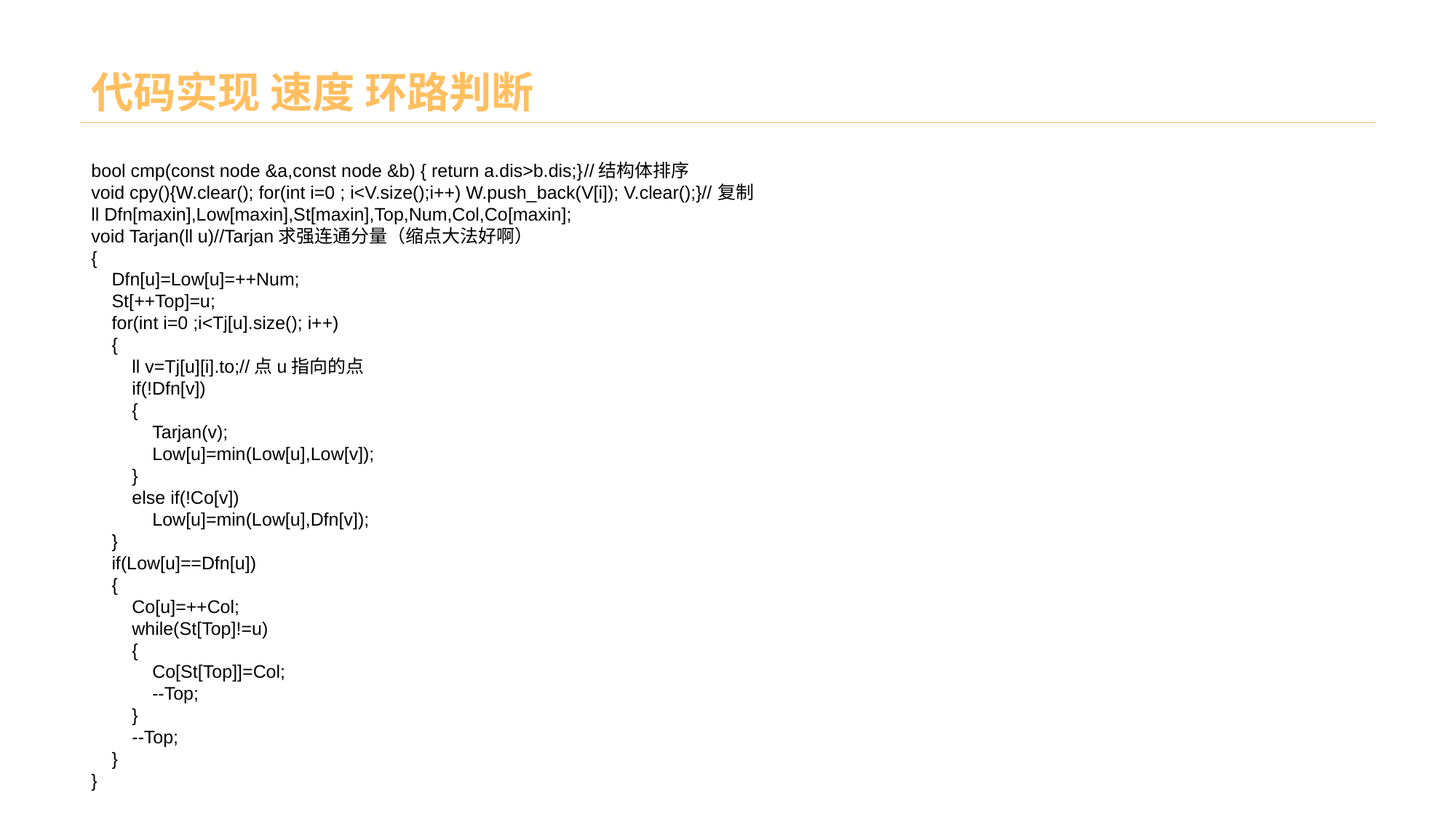

# 代码实现 速度 环路判断
bool cmp(const node &a,const node &b) { return a.dis>b.dis;}//结构体排序
void cpy(){W.clear(); for(int i=0 ; i<V.size();i++) W.push_back(V[i]); V.clear();}//复制
ll Dfn[maxin],Low[maxin],St[maxin],Top,Num,Col,Co[maxin];
void Tarjan(ll u)//Tarjan求强连通分量（缩点大法好啊）
{
    Dfn[u]=Low[u]=++Num;
    St[++Top]=u;
    for(int i=0 ;i<Tj[u].size(); i++)
    {
        ll v=Tj[u][i].to;//点u指向的点
        if(!Dfn[v])
        {
            Tarjan(v);
            Low[u]=min(Low[u],Low[v]);
        }
        else if(!Co[v])
            Low[u]=min(Low[u],Dfn[v]);
    }
    if(Low[u]==Dfn[u])
    {
        Co[u]=++Col;
        while(St[Top]!=u)
        {
            Co[St[Top]]=Col;
            --Top;
        }
        --Top;
    }
}